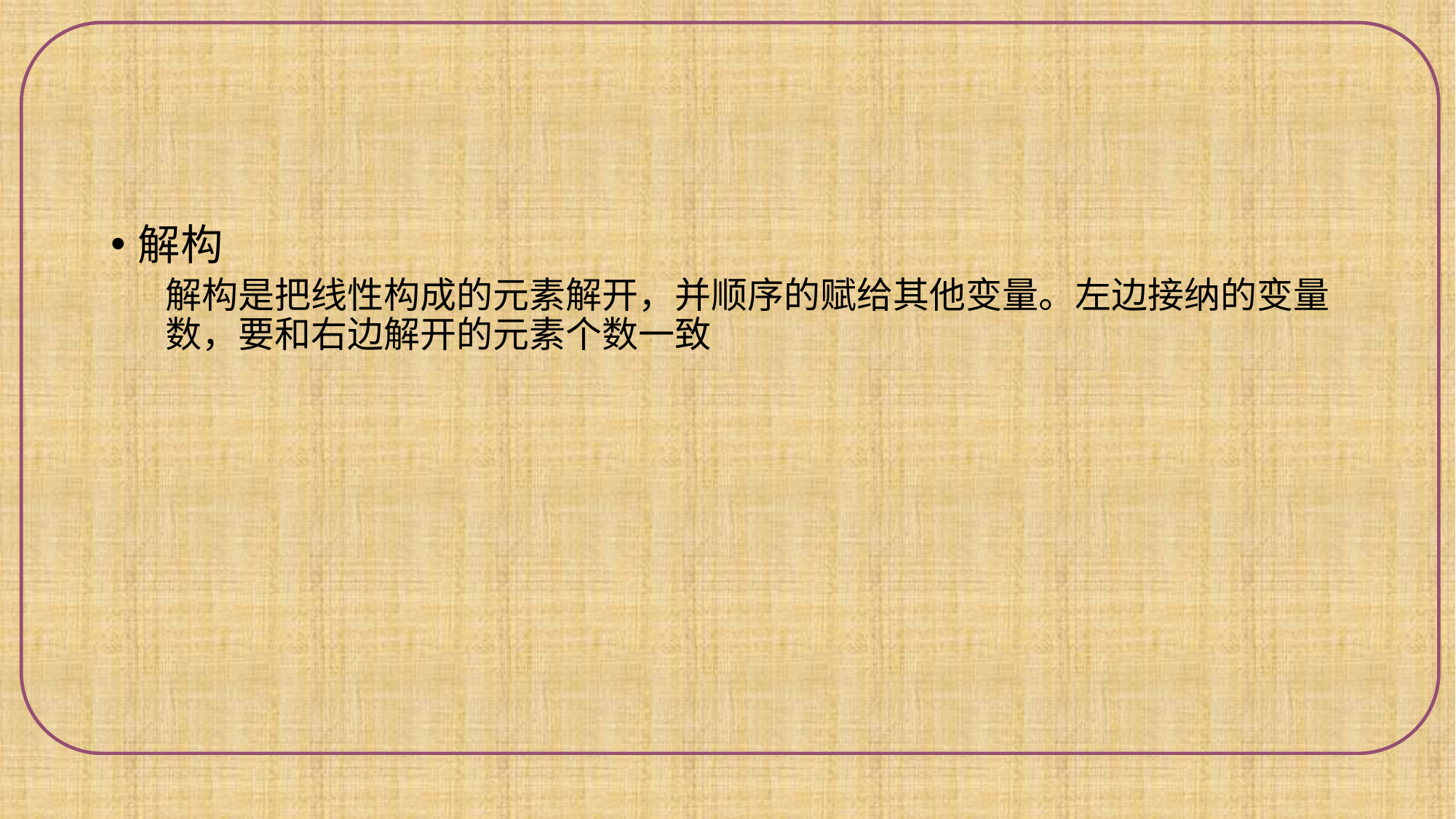

#
解构
解构是把线性构成的元素解开，并顺序的赋给其他变量。左边接纳的变量数，要和右边解开的元素个数一致